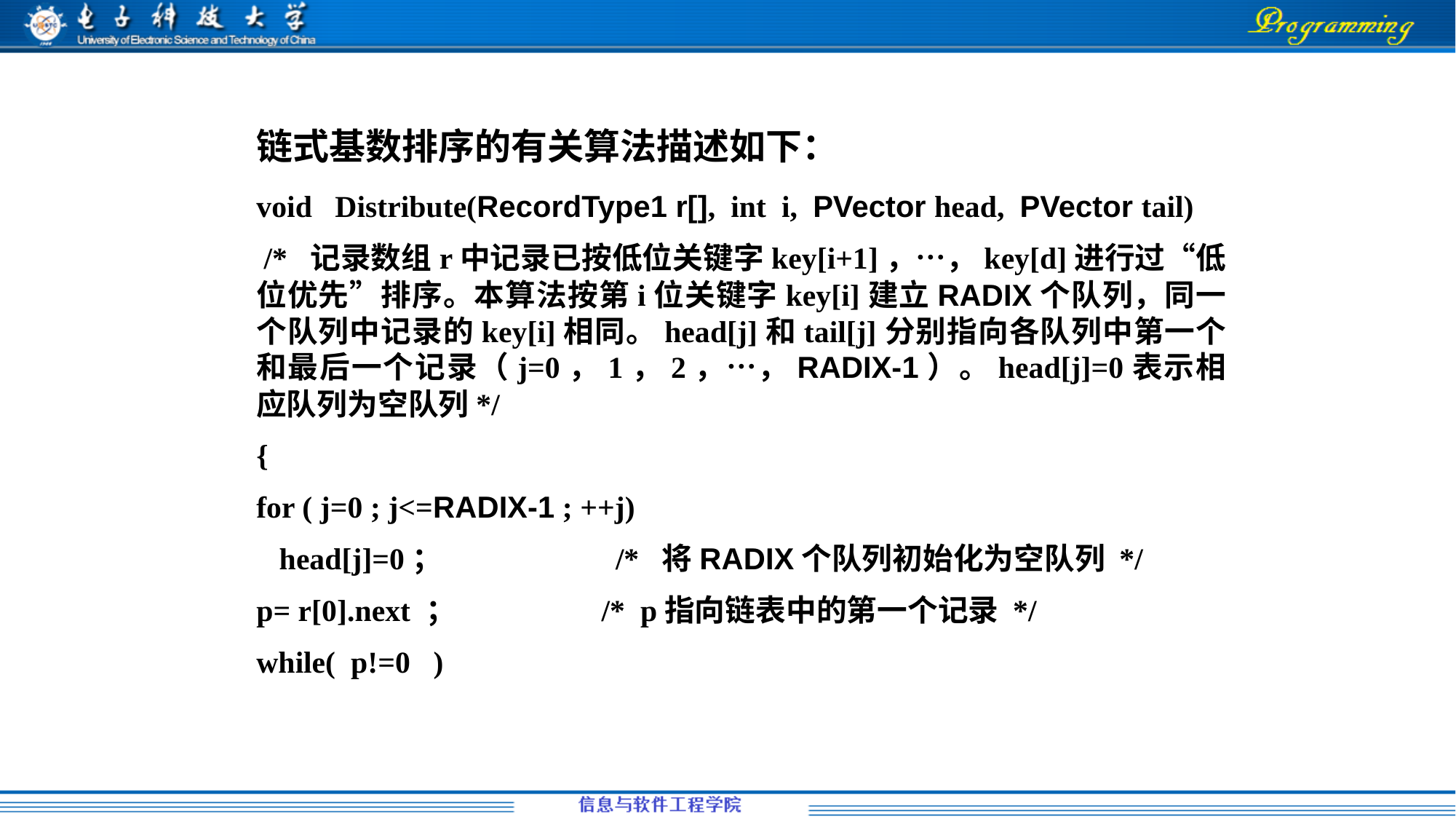

链式基数排序的有关算法描述如下：
void   Distribute(RecordType1 r[],  int  i,  PVector head,  PVector tail)
 /*  记录数组r中记录已按低位关键字key[i+1]，…，key[d]进行过“低位优先”排序。本算法按第i位关键字key[i]建立RADIX个队列，同一个队列中记录的key[i]相同。head[j]和tail[j]分别指向各队列中第一个和最后一个记录（j=0，1，2，…，RADIX-1）。head[j]=0表示相应队列为空队列*/
{
for ( j=0 ; j<=RADIX-1 ; ++j)
   head[j]=0；                        /*  将RADIX个队列初始化为空队列 */
p= r[0].next ；                    /*  p指向链表中的第一个记录 */
while(  p!=0   )